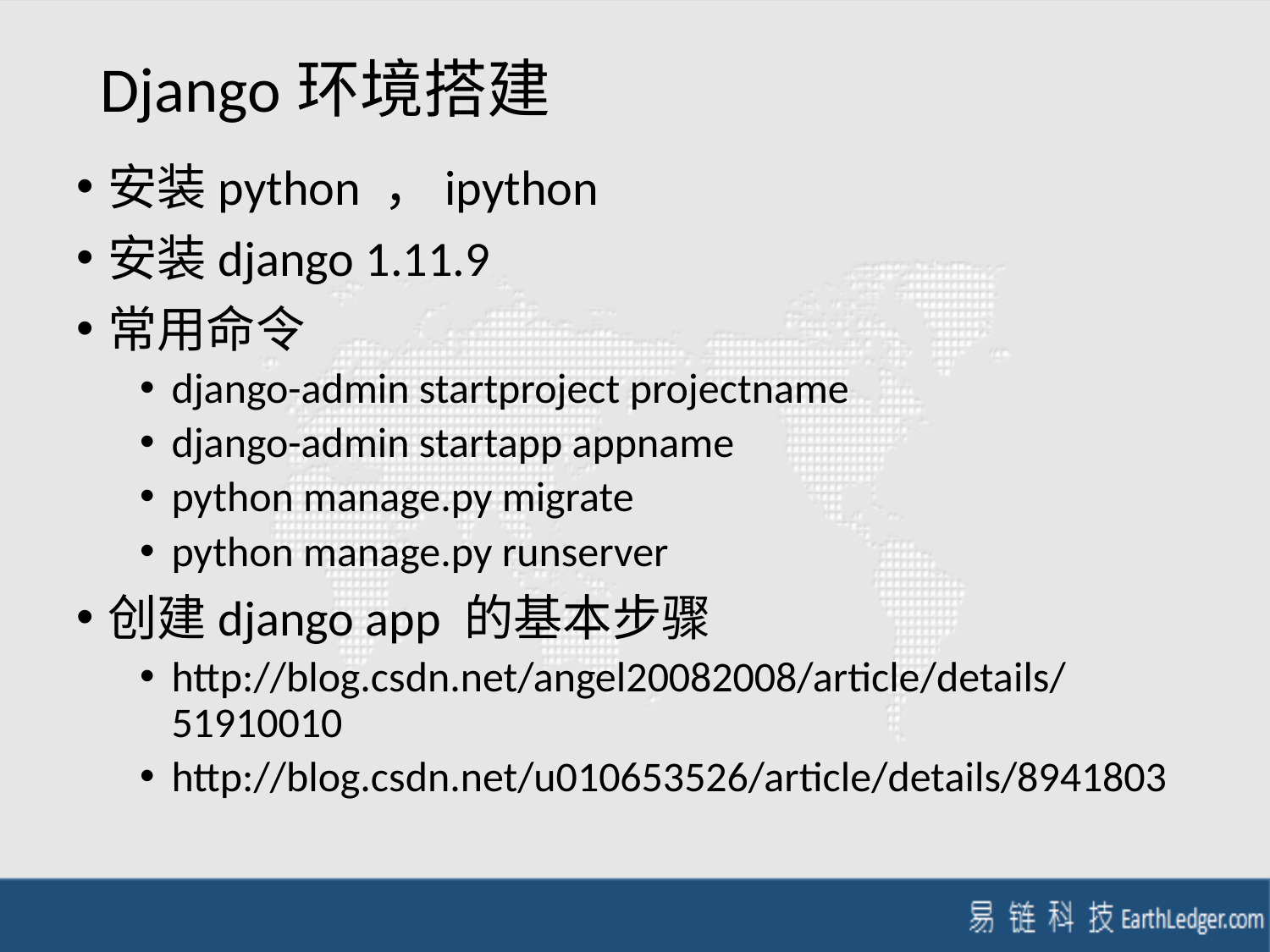

# Django环境搭建
安装python ，ipython
安装django 1.11.9
常用命令
django-admin startproject projectname
django-admin startapp appname
python manage.py migrate
python manage.py runserver
创建django app 的基本步骤
http://blog.csdn.net/angel20082008/article/details/51910010
http://blog.csdn.net/u010653526/article/details/8941803